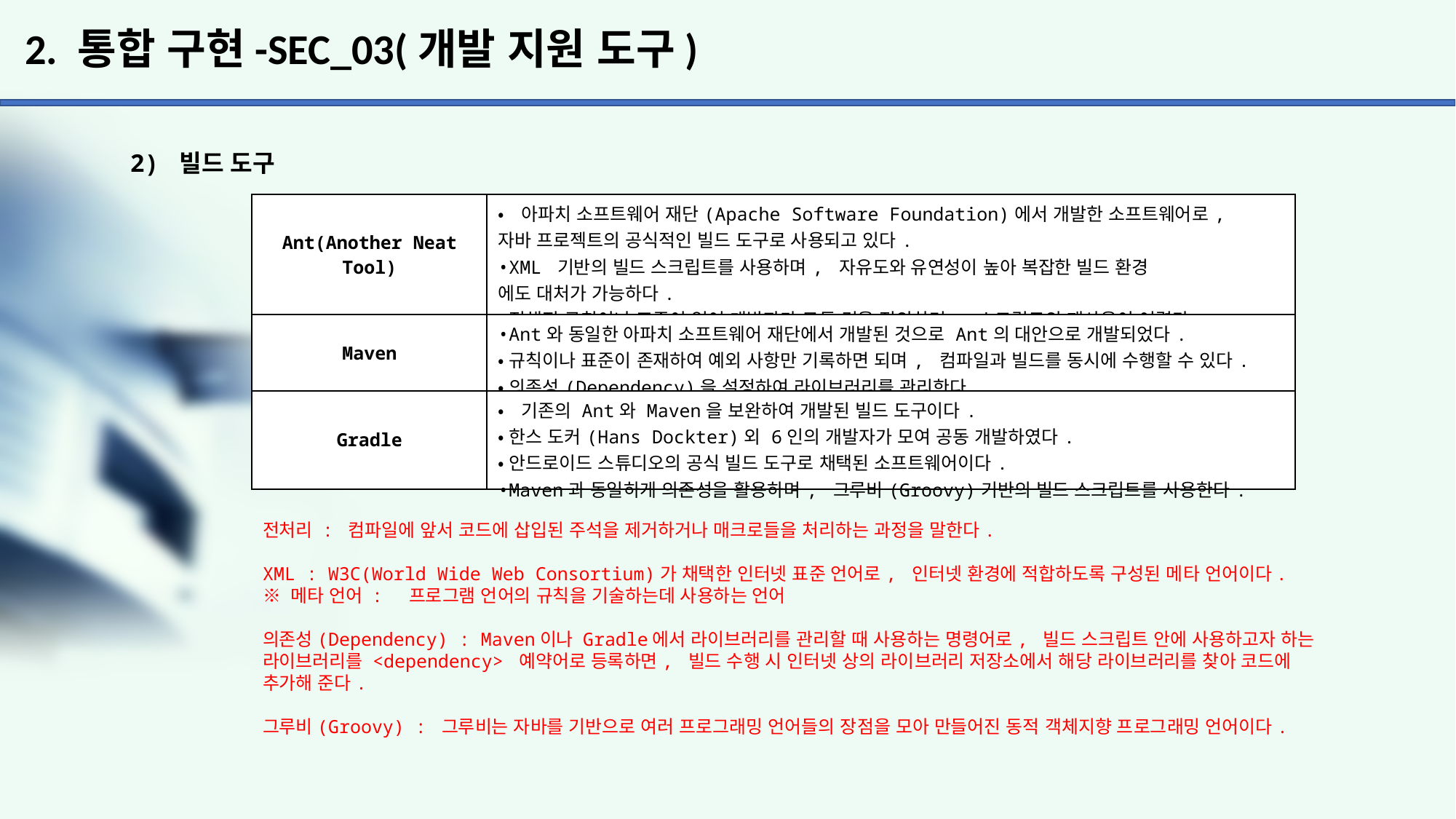

# 2. 통합 구현-SEC_03(개발 지원 도구)
2) 빌드 도구

| Ant(Another Neat Tool) | •아파치 소프트웨어 재단(Apache Software Foundation)에서 개발한 소프트웨어로, 자바 프로젝트의 공식적인 빌드 도구로 사용되고 있다. •XML 기반의 빌드 스크립트를 사용하며, 자유도와 유연성이 높아 복잡한 빌드 환경 에도 대처가 가능하다. •정해진 규칙이나 표준이 없어 개발자가 모든 것을 정의하며, 스크립트의 재사용이 어렵다. |
| --- | --- |
| Maven | •Ant와 동일한 아파치 소프트웨어 재단에서 개발된 것으로 Ant의 대안으로 개발되었다. •규칙이나 표준이 존재하여 예외 사항만 기록하면 되며, 컴파일과 빌드를 동시에 수행할 수 있다. •의존성(Dependency)을 설정하여 라이브러리를 관리한다. |
| Gradle | •기존의 Ant와 Maven을 보완하여 개발된 빌드 도구이다. •한스 도커(Hans Dockter)외 6인의 개발자가 모여 공동 개발하였다. •안드로이드 스튜디오의 공식 빌드 도구로 채택된 소프트웨어이다. •Maven과 동일하게 의존성을 활용하며, 그루비(Groovy)기반의 빌드 스크립트를 사용한다. |
전처리 : 컴파일에 앞서 코드에 삽입된 주석을 제거하거나 매크로들을 처리하는 과정을 말한다.

XML : W3C(World Wide Web Consortium)가 채택한 인터넷 표준 언어로, 인터넷 환경에 적합하도록 구성된 메타 언어이다.
※ 메타 언어 :  프로그램 언어의 규칙을 기술하는데 사용하는 언어

의존성(Dependency) : Maven이나 Gradle에서 라이브러리를 관리할 때 사용하는 명령어로, 빌드 스크립트 안에 사용하고자 하는 라이브러리를 <dependency> 예약어로 등록하면, 빌드 수행 시 인터넷 상의 라이브러리 저장소에서 해당 라이브러리를 찾아 코드에 추가해 준다.

그루비(Groovy) : 그루비는 자바를 기반으로 여러 프로그래밍 언어들의 장점을 모아 만들어진 동적 객체지향 프로그래밍 언어이다.